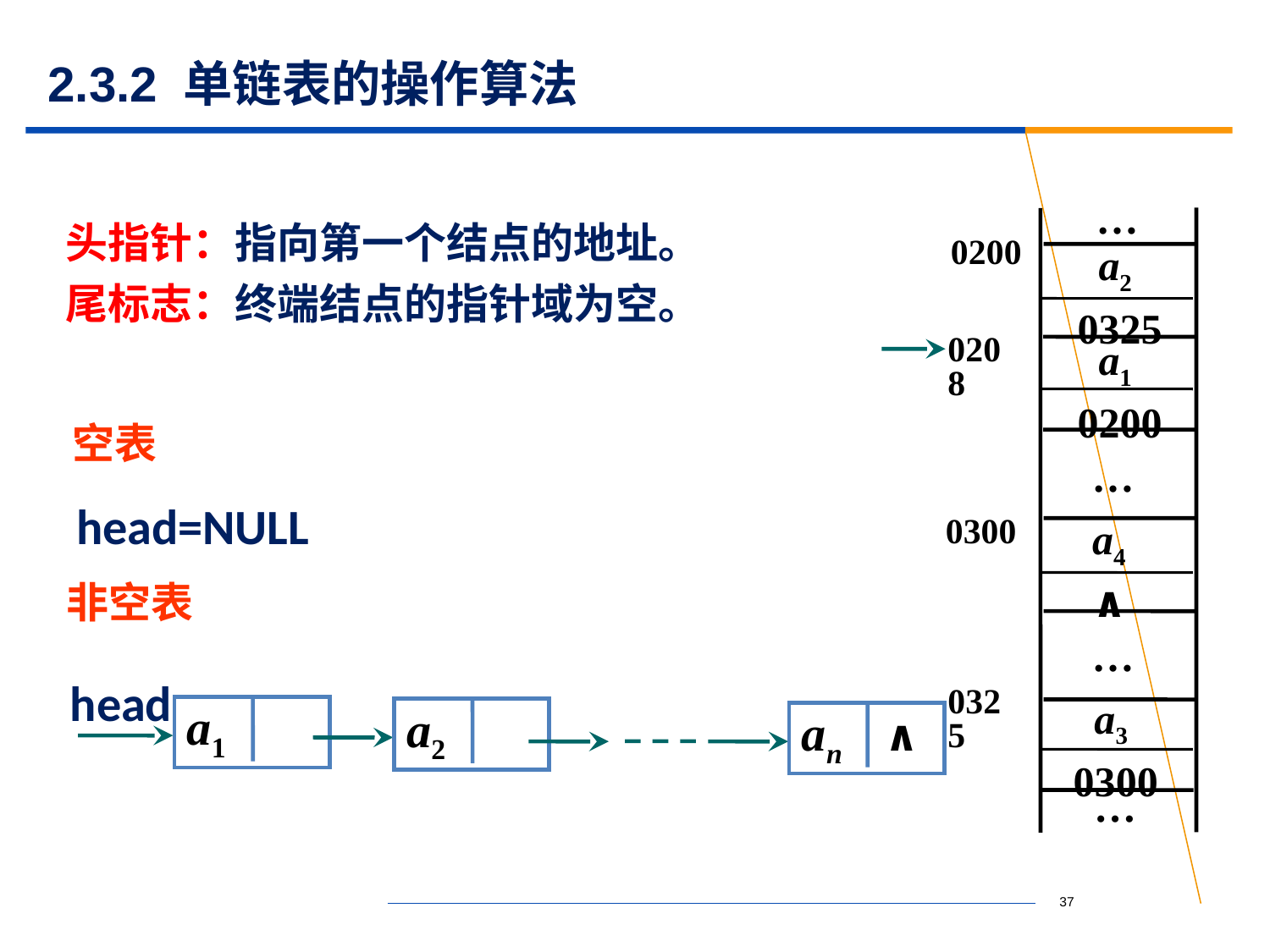

# 2.3.2 单链表的操作算法
…

  a2
0325
0200

  a1
0200
0208

…
  a4
  ∧
0300

…
  a3
0300
0325

…

头指针：指向第一个结点的地址。
尾标志：终端结点的指针域为空。
空表
head=NULL
非空表
head
a1

a2

∧
an